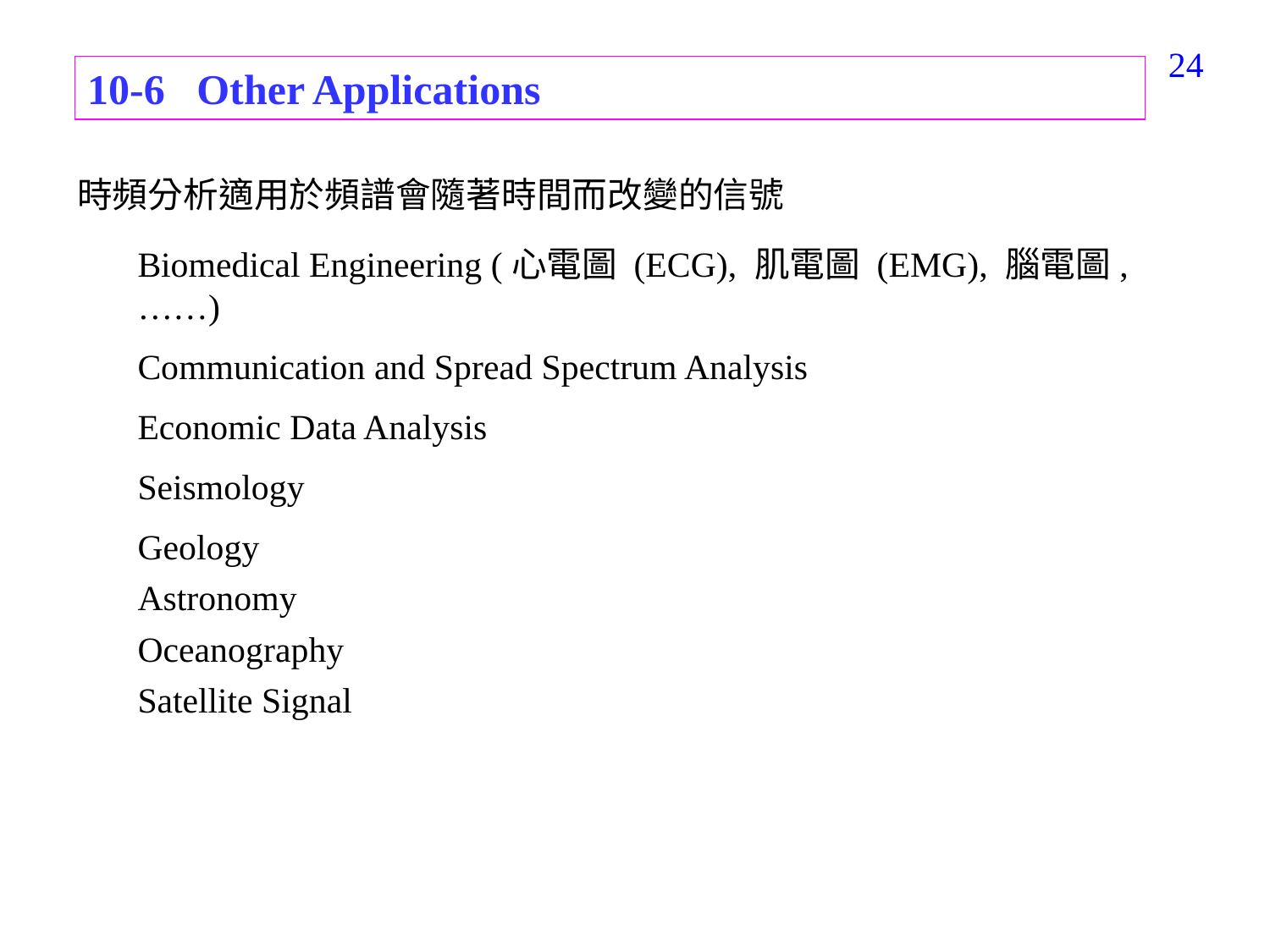

24
10-6   Other Applications
時頻分析適用於頻譜會隨著時間而改變的信號
Biomedical Engineering (心電圖 (ECG), 肌電圖 (EMG), 腦電圖, ……)
Communication and Spread Spectrum Analysis
Economic Data Analysis
Seismology
Geology
Astronomy
Oceanography
Satellite Signal